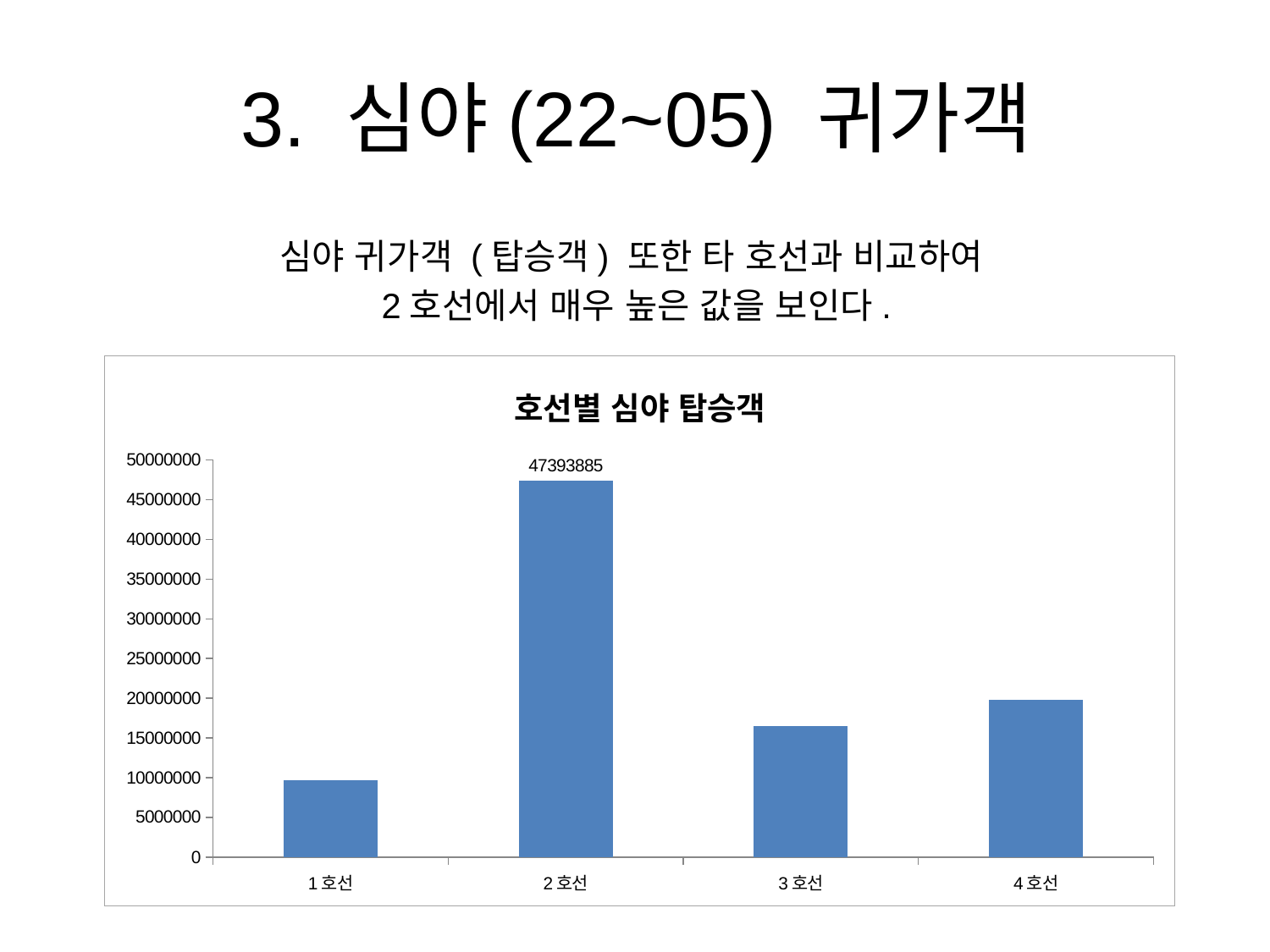

# 3. 심야(22~05) 귀가객
심야 귀가객 (탑승객) 또한 타 호선과 비교하여
2호선에서 매우 높은 값을 보인다.

### Chart: 호선별 심야 탑승객

| Category |  |
|---|---|
| 1호선 | 9666934.0 |
| 2호선 | 47393885.0 |
| 3호선 | 16484269.0 |
| 4호선 | 19851059.0 |